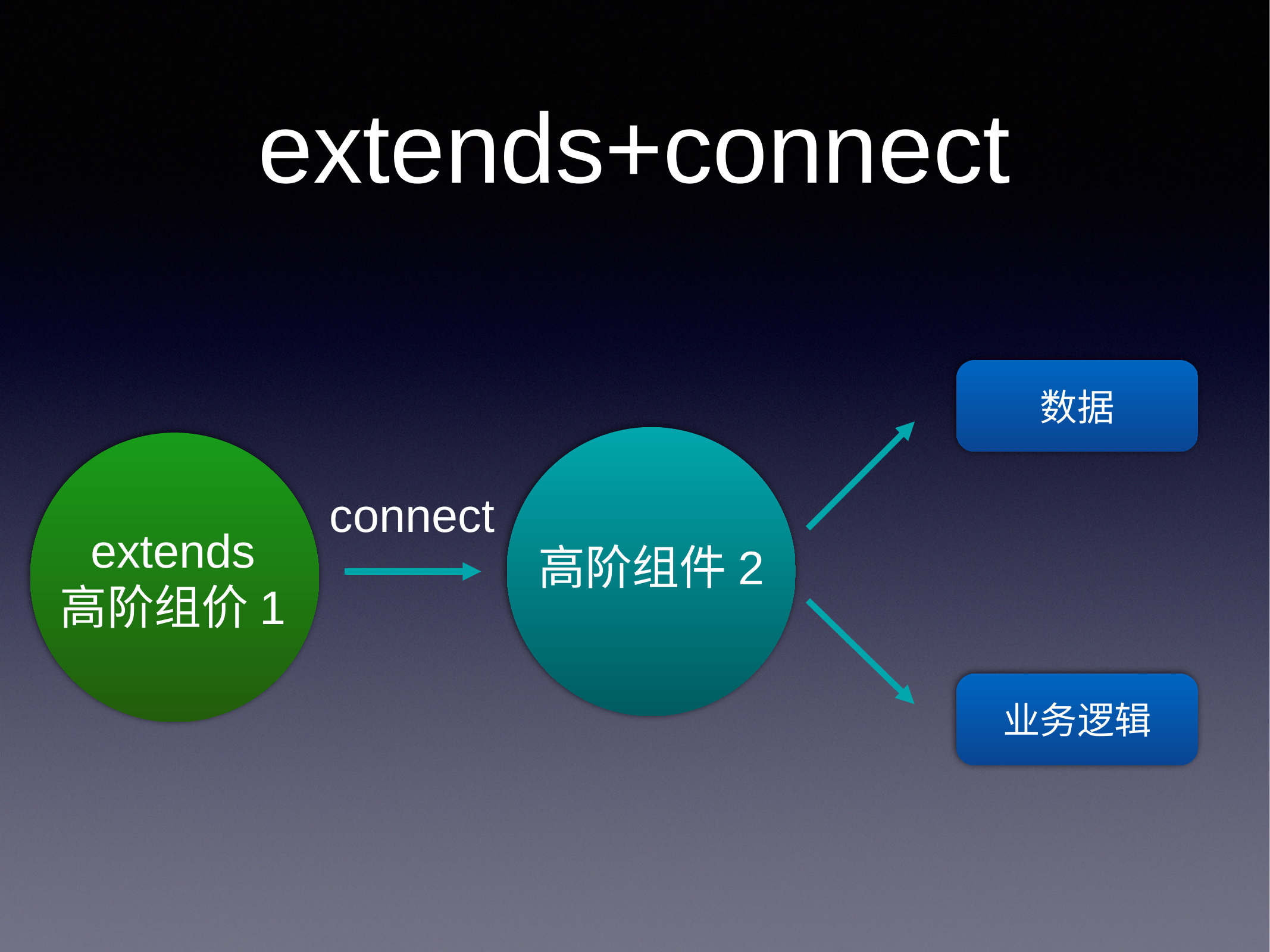

extends+connect
数据

connect
extends
高阶组价1
高阶组件2

业务逻辑
59